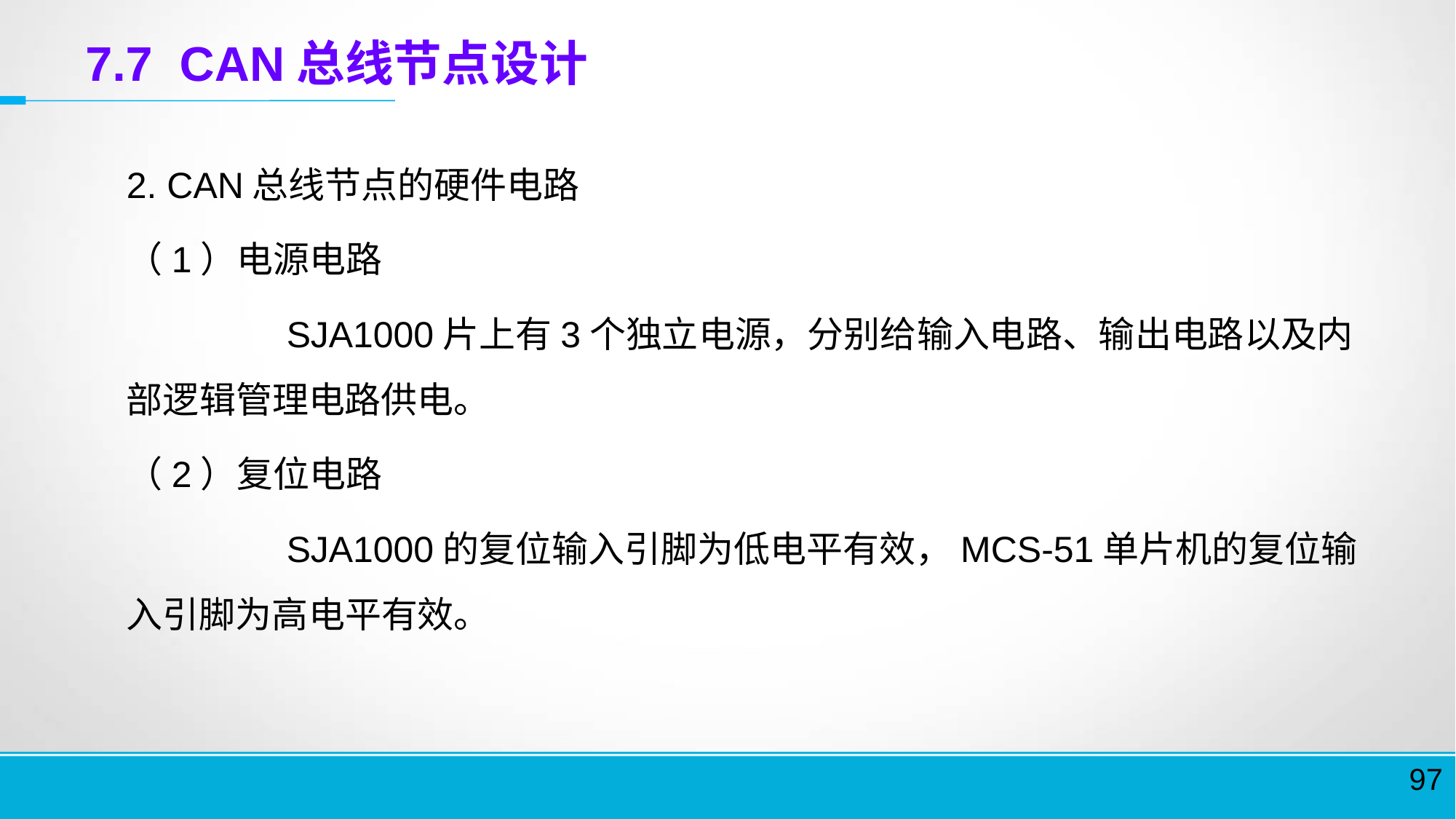

# 7.7  CAN总线节点设计
	2. CAN总线节点的硬件电路
	（1）电源电路
		     SJA1000片上有3个独立电源，分别给输入电路、输出电路以及内部逻辑管理电路供电。
	（2）复位电路
		     SJA1000的复位输入引脚为低电平有效，MCS-51单片机的复位输入引脚为高电平有效。
97